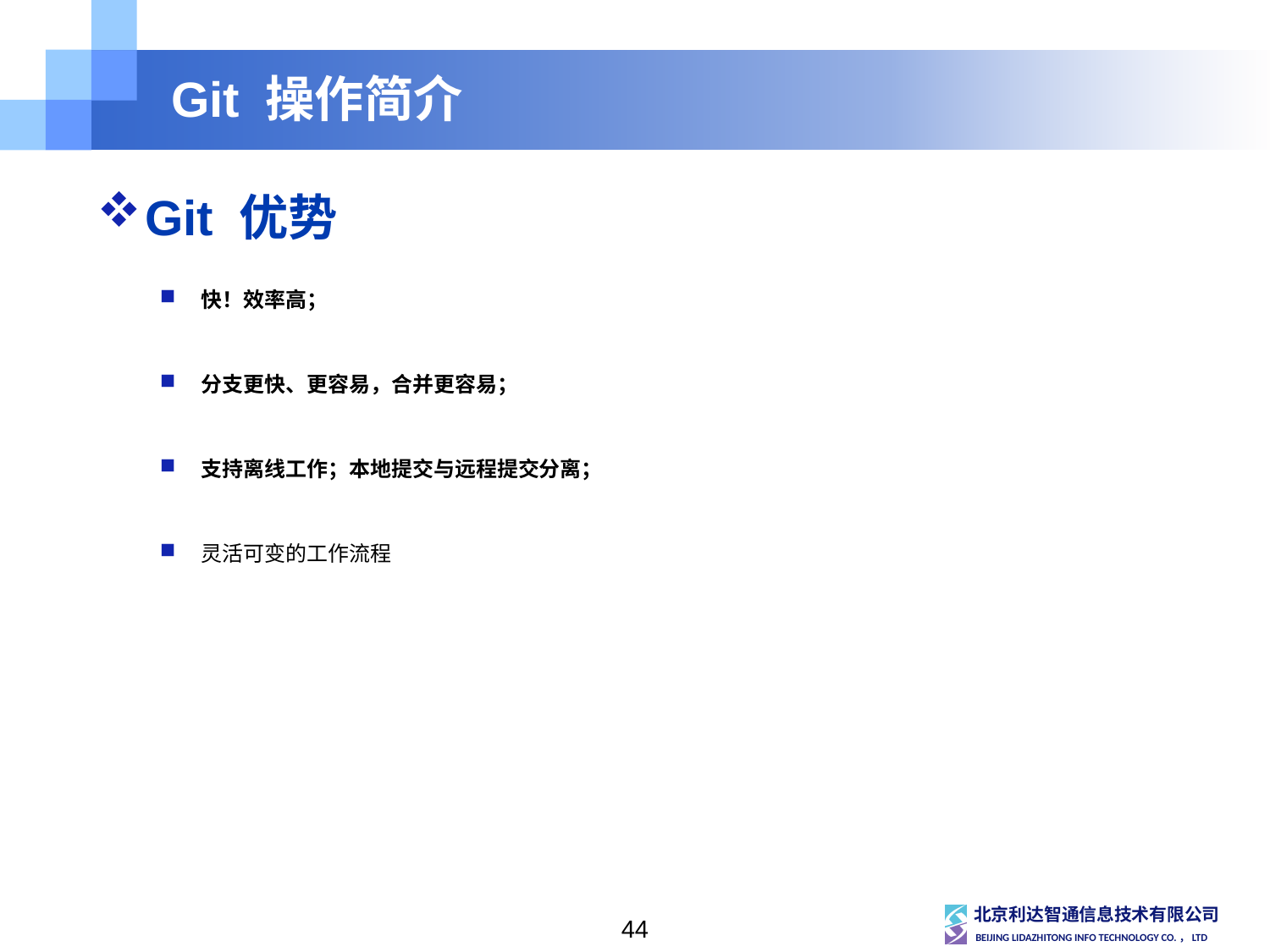

# Git 操作简介
Git 优势

快！效率高；

分支更快、更容易，合并更容易；

支持离线工作；本地提交与远程提交分离；

灵活可变的工作流程

44